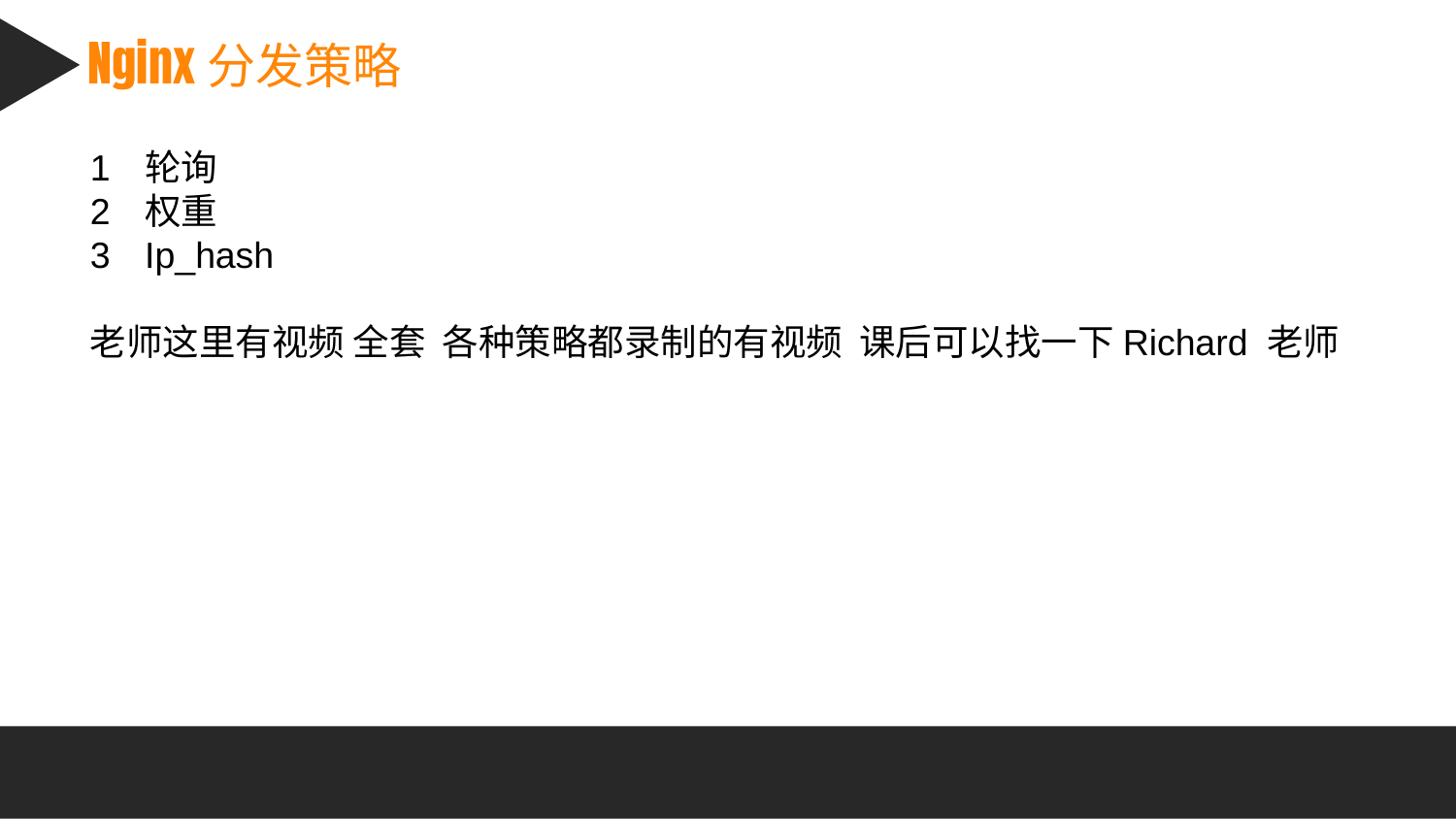

Nginx分发策略
轮询
权重
Ip_hash

老师这里有视频 全套  各种策略都录制的有视频  课后可以找一下Richard 老师